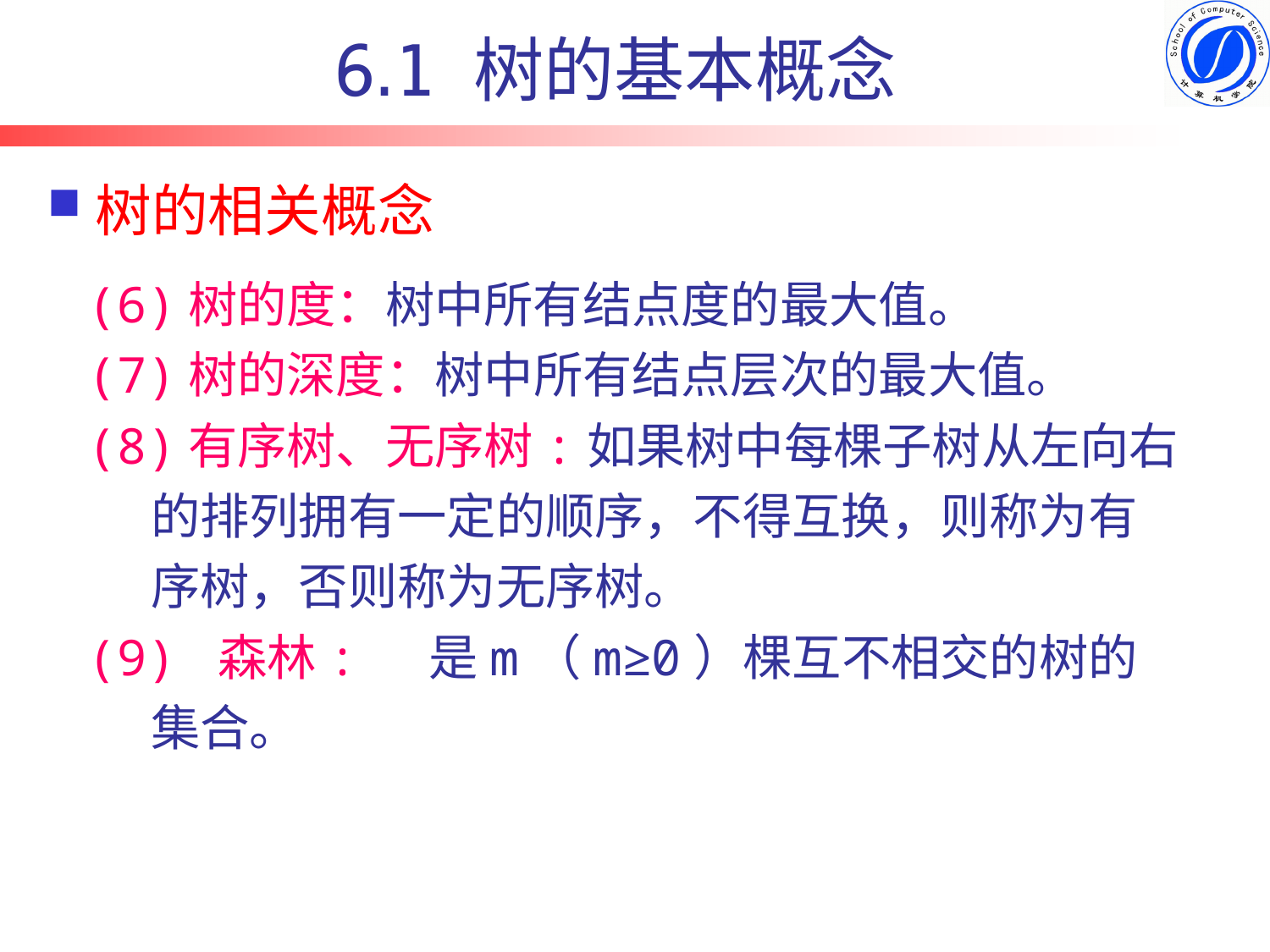

6.1 树的基本概念
# 树的相关概念
(6)树的度：树中所有结点度的最大值。
(7)树的深度：树中所有结点层次的最大值。
(8)有序树、无序树:如果树中每棵子树从左向右的排列拥有一定的顺序，不得互换，则称为有序树，否则称为无序树。
(9) 森林:  是m（m≥0）棵互不相交的树的集合。